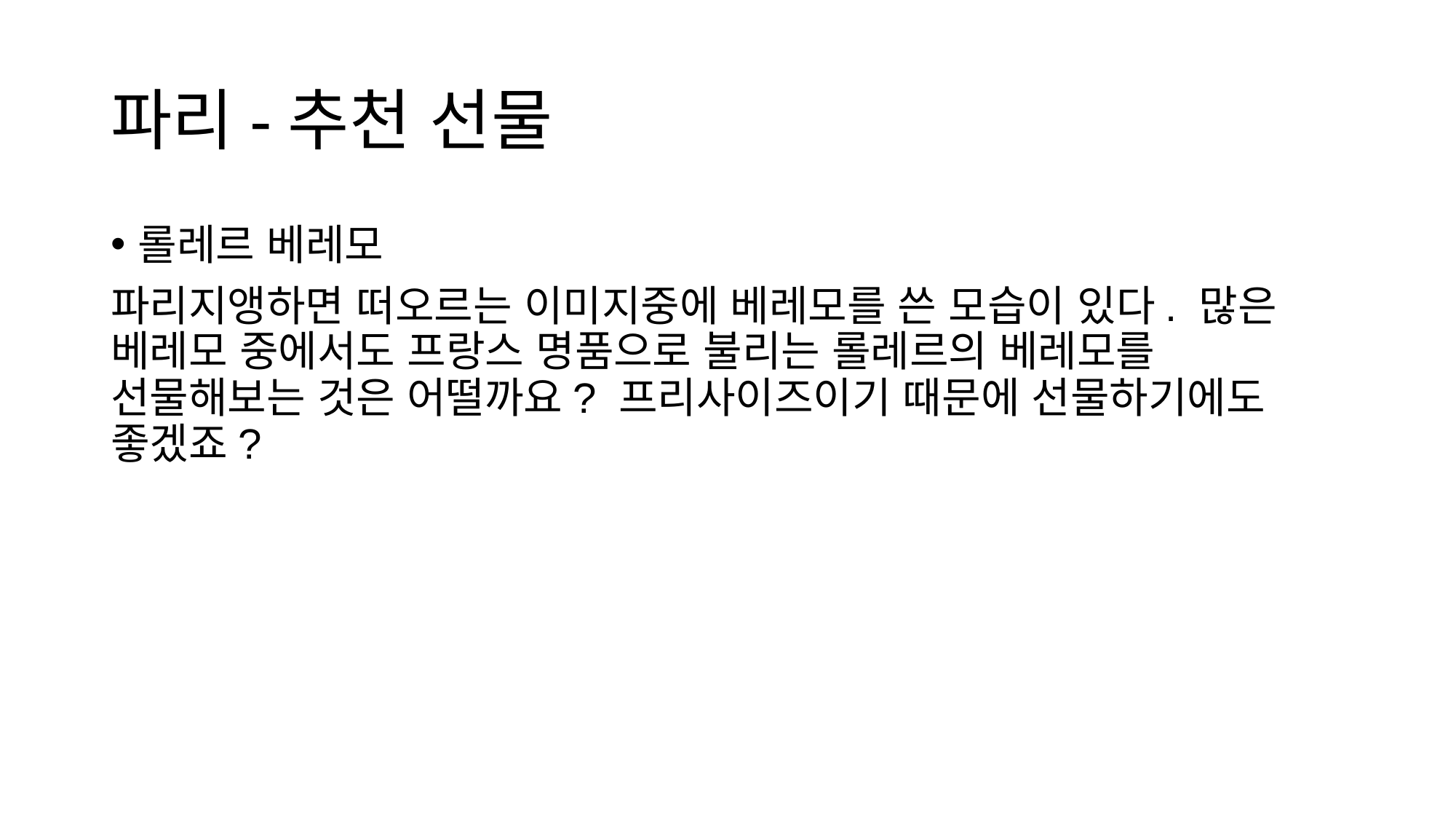

# 파리-추천 선물
롤레르 베레모
파리지앵하면 떠오르는 이미지중에 베레모를 쓴 모습이 있다. 많은 베레모 중에서도 프랑스 명품으로 불리는 롤레르의 베레모를 선물해보는 것은 어떨까요? 프리사이즈이기 때문에 선물하기에도 좋겠죠?